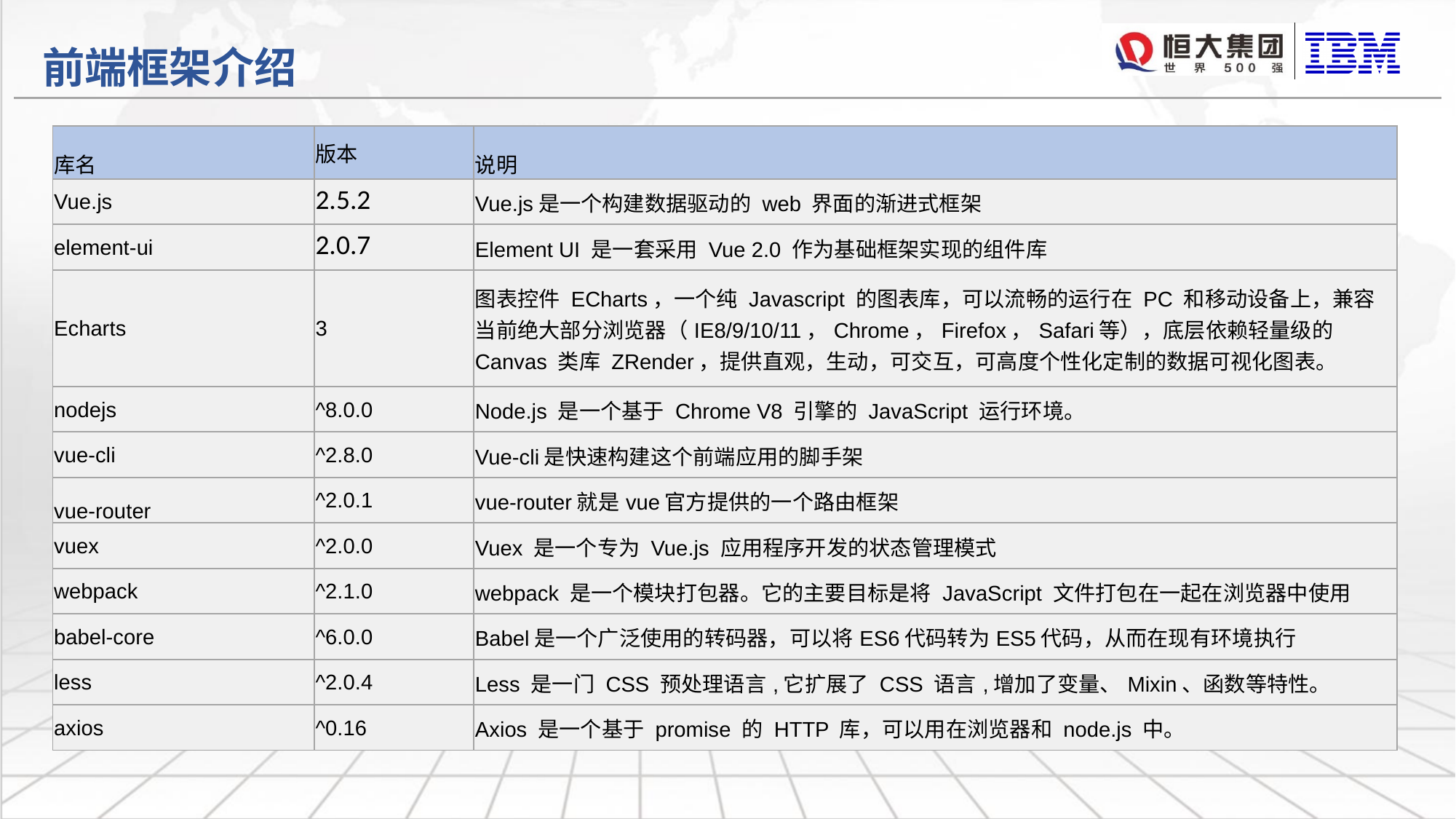

# 前端框架介绍
| 库名 | 版本 | 说明 |
| --- | --- | --- |
| Vue.js | 2.5.2 | Vue.js是一个构建数据驱动的 web 界面的渐进式框架 |
| element-ui | 2.0.7 | Element UI 是一套采用 Vue 2.0 作为基础框架实现的组件库 |
| Echarts | 3 | 图表控件 ECharts，一个纯 Javascript 的图表库，可以流畅的运行在 PC 和移动设备上，兼容当前绝大部分浏览器（IE8/9/10/11，Chrome，Firefox，Safari等），底层依赖轻量级的 Canvas 类库 ZRender，提供直观，生动，可交互，可高度个性化定制的数据可视化图表。 |
| nodejs | ^8.0.0 | Node.js 是一个基于 Chrome V8 引擎的 JavaScript 运行环境。 |
| vue-cli | ^2.8.0 | Vue-cli是快速构建这个前端应用的脚手架 |
| vue-router | ^2.0.1 | vue-router就是vue官方提供的一个路由框架 |
| vuex | ^2.0.0 | Vuex 是一个专为 Vue.js 应用程序开发的状态管理模式 |
| webpack | ^2.1.0 | webpack 是一个模块打包器。它的主要目标是将 JavaScript 文件打包在一起在浏览器中使用 |
| babel-core | ^6.0.0 | Babel是一个广泛使用的转码器，可以将ES6代码转为ES5代码，从而在现有环境执行 |
| less | ^2.0.4 | Less 是一门 CSS 预处理语言,它扩展了 CSS 语言,增加了变量、Mixin、函数等特性。 |
| axios | ^0.16 | Axios 是一个基于 promise 的 HTTP 库，可以用在浏览器和 node.js 中。 |